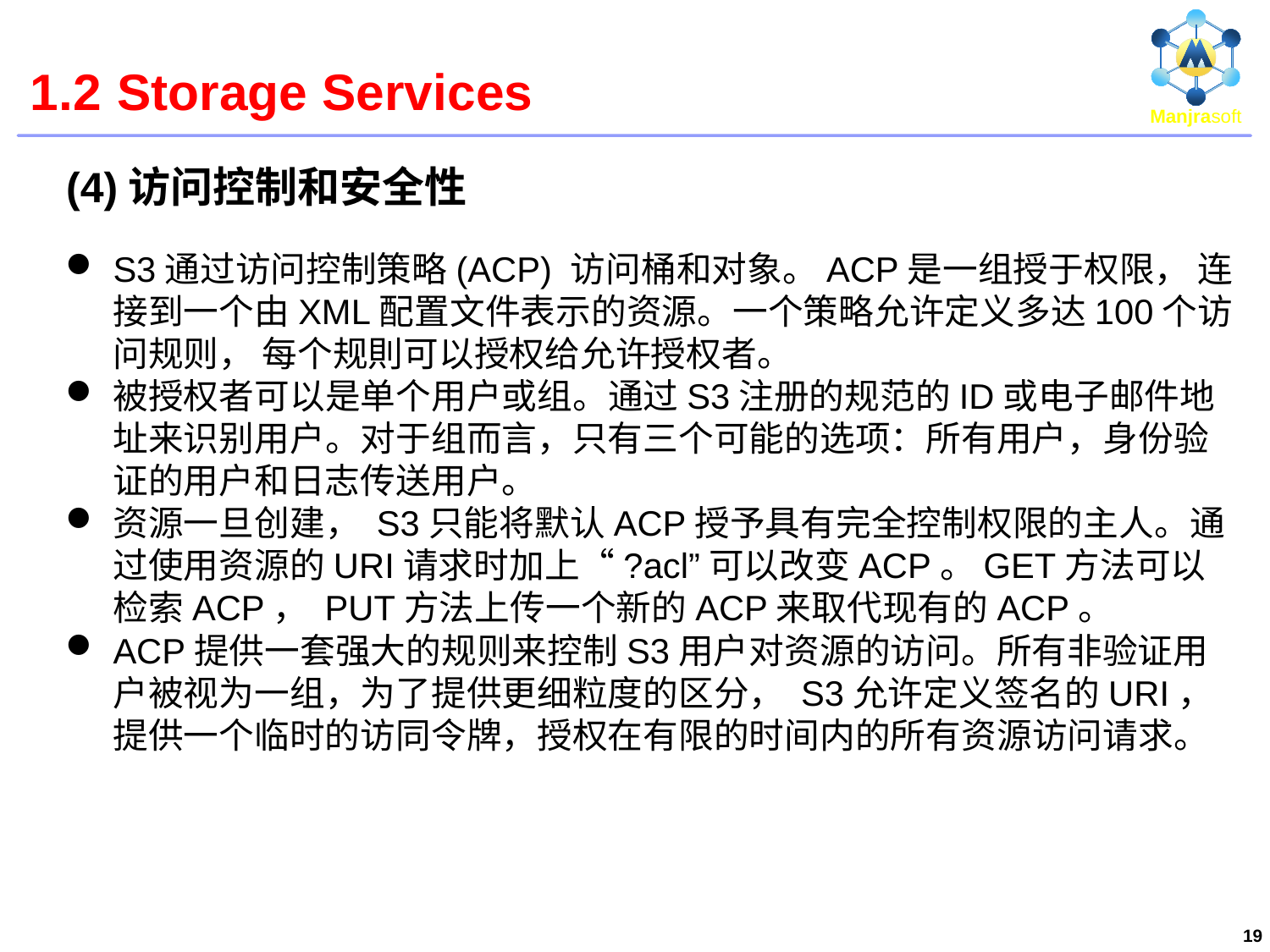

# 1.2 Storage Services
(4)访问控制和安全性
S3通过访问控制策略(ACP) 访问桶和对象。ACP是一组授于权限， 连接到一个由XML配置文件表示的资源。一个策略允许定义多达100个访问规则， 每个规則可以授权给允许授权者。
被授权者可以是单个用户或组。通过S3注册的规范的ID或电子邮件地址来识别用户。对于组而言，只有三个可能的选项：所有用户，身份验证的用户和日志传送用户。
资源一旦创建， S3只能将默认ACP授予具有完全控制权限的主人。通过使用资源的URI请求时加上“?acl”可以改变ACP。GET方法可以检索ACP， PUT方法上传一个新的ACP来取代现有的ACP。
ACP提供一套强大的规则来控制S3用户对资源的访问。所有非验证用户被视为一组，为了提供更细粒度的区分， S3允许定义签名的URI， 提供一个临时的访同令牌，授权在有限的时间内的所有资源访问请求。
19